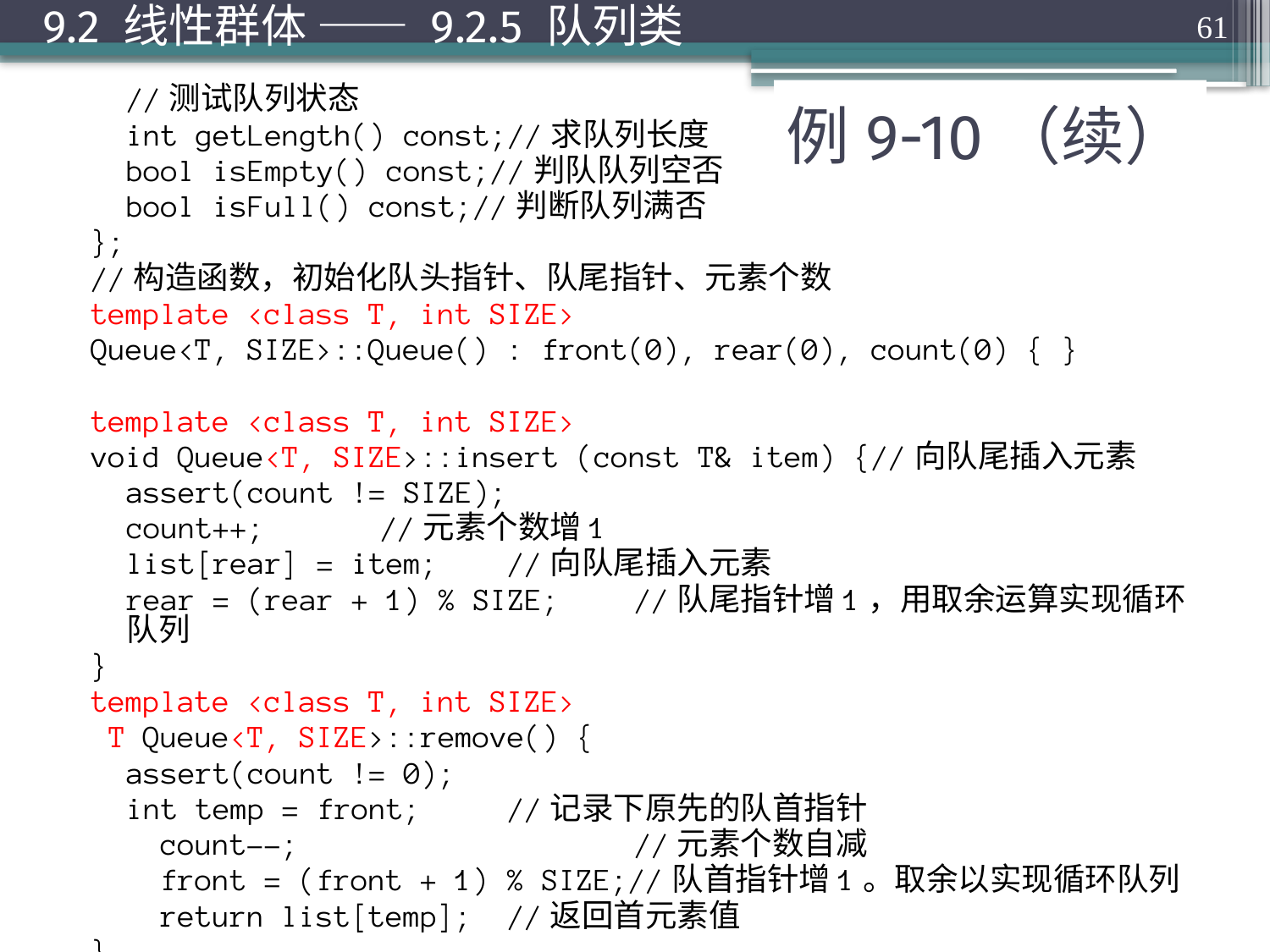

9.2 线性群体 —— 9.2.5 队列类
61
	//测试队列状态
	int getLength() const;//求队列长度
	bool isEmpty() const;//判队队列空否
	bool isFull() const;//判断队列满否
};
//构造函数，初始化队头指针、队尾指针、元素个数
template <class T, int SIZE>
Queue<T, SIZE>::Queue() : front(0), rear(0), count(0) { }

template <class T, int SIZE>
void Queue<T, SIZE>::insert (const T& item) {//向队尾插入元素
	assert(count != SIZE);
	count++;	//元素个数增1
	list[rear] = item;	//向队尾插入元素
	rear = (rear + 1) % SIZE;	//队尾指针增1，用取余运算实现循环队列
}
template <class T, int SIZE>
 T Queue<T, SIZE>::remove() {
	assert(count != 0);
	int temp = front;	//记录下原先的队首指针
    count--;			//元素个数自减
    front = (front + 1) % SIZE;//队首指针增1。取余以实现循环队列
    return list[temp];	//返回首元素值
}

# 例9-10（续）